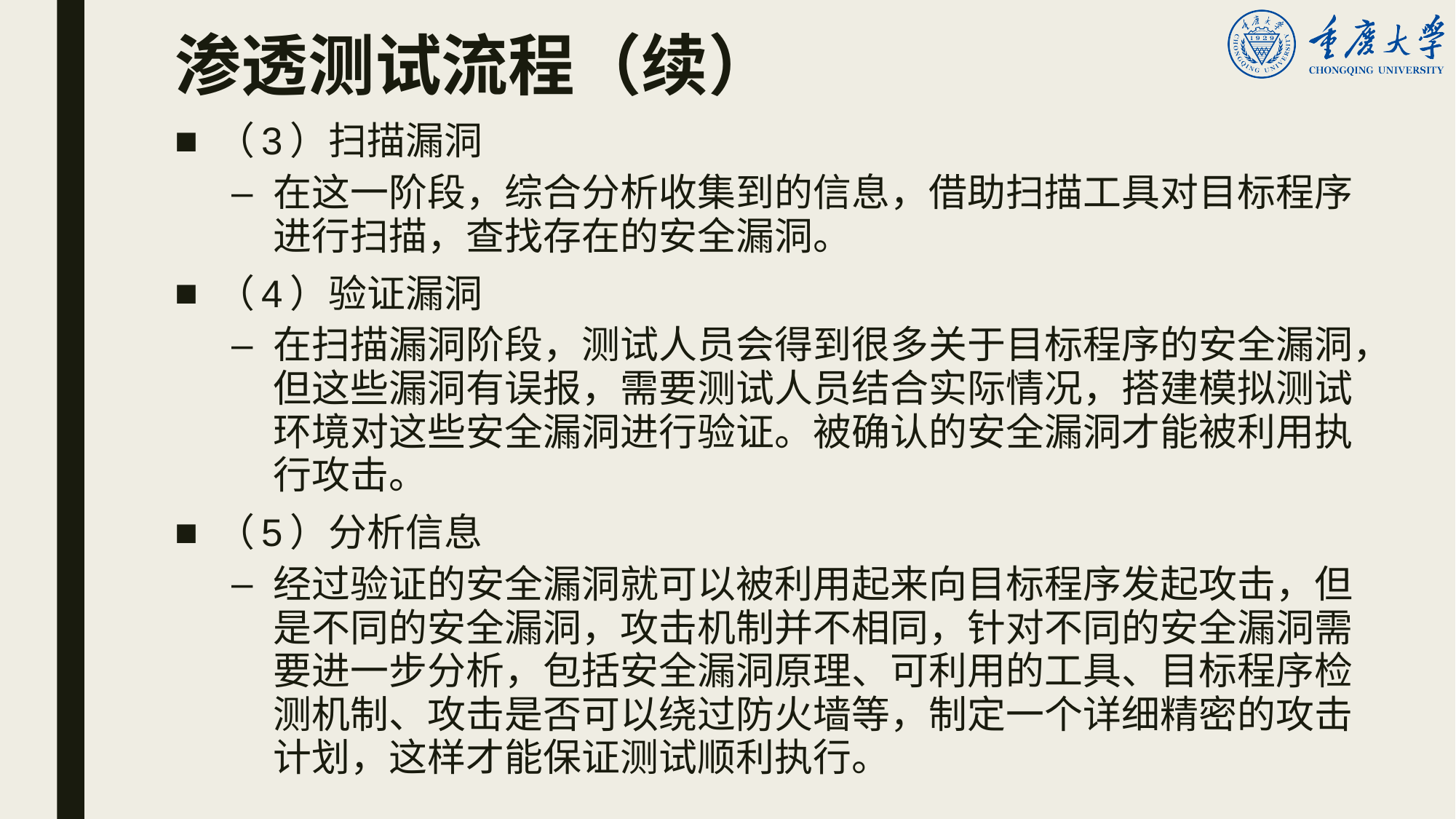

# 渗透测试流程（续）
（3）扫描漏洞
在这一阶段，综合分析收集到的信息，借助扫描工具对目标程序进行扫描，查找存在的安全漏洞。
（4）验证漏洞
在扫描漏洞阶段，测试人员会得到很多关于目标程序的安全漏洞，但这些漏洞有误报，需要测试人员结合实际情况，搭建模拟测试环境对这些安全漏洞进行验证。被确认的安全漏洞才能被利用执行攻击。
（5）分析信息
经过验证的安全漏洞就可以被利用起来向目标程序发起攻击，但是不同的安全漏洞，攻击机制并不相同，针对不同的安全漏洞需要进一步分析，包括安全漏洞原理、可利用的工具、目标程序检测机制、攻击是否可以绕过防火墙等，制定一个详细精密的攻击计划，这样才能保证测试顺利执行。